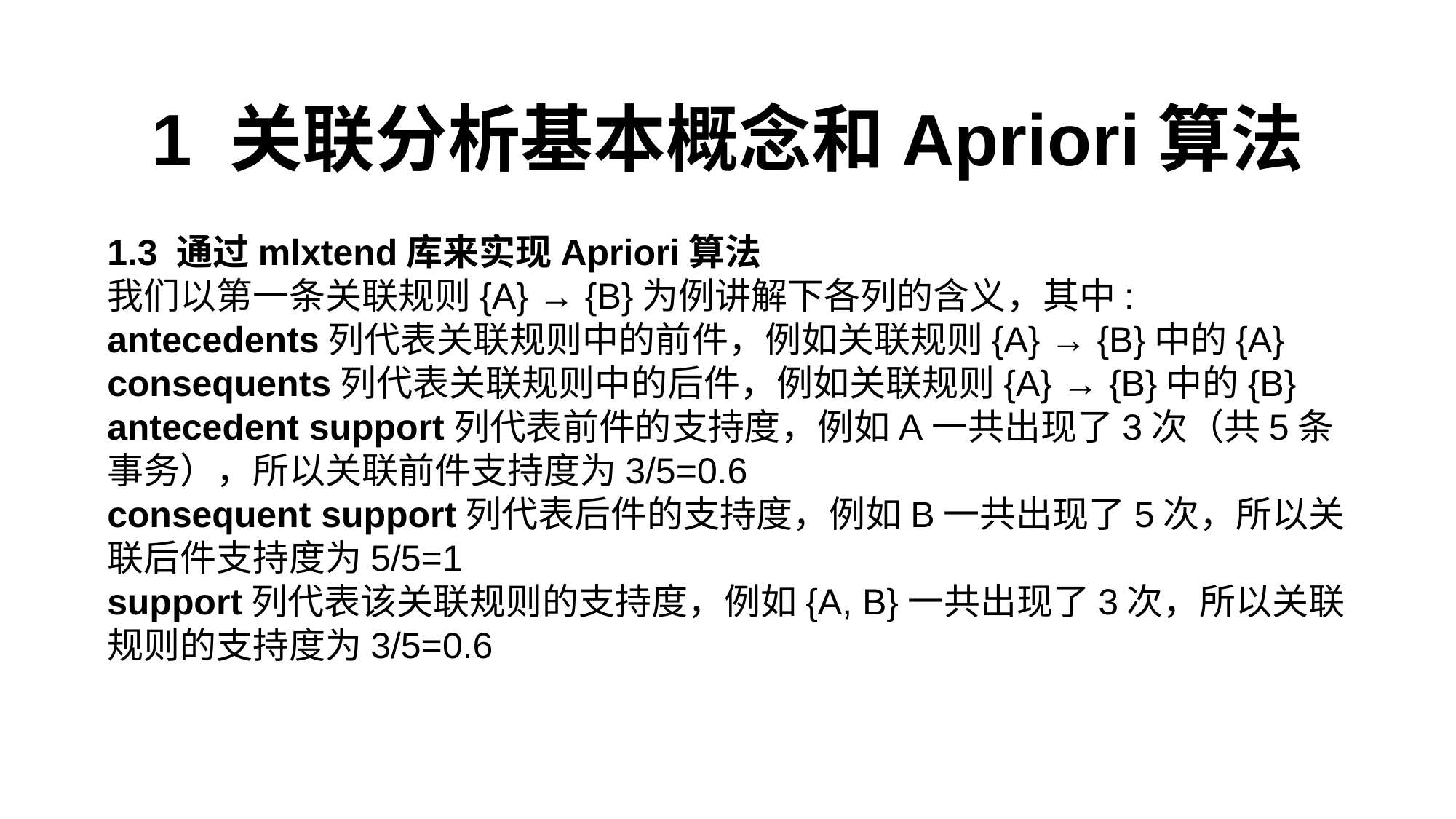

1 关联分析基本概念和Apriori算法
1.3 通过mlxtend库来实现Apriori算法
我们以第一条关联规则{A} → {B}为例讲解下各列的含义，其中:
antecedents列代表关联规则中的前件，例如关联规则{A} → {B}中的{A}
consequents列代表关联规则中的后件，例如关联规则{A} → {B}中的{B}
antecedent support列代表前件的支持度，例如A一共出现了3次（共5条事务），所以关联前件支持度为3/5=0.6
consequent support列代表后件的支持度，例如B一共出现了5次，所以关联后件支持度为5/5=1
support列代表该关联规则的支持度，例如{A, B}一共出现了3次，所以关联规则的支持度为3/5=0.6